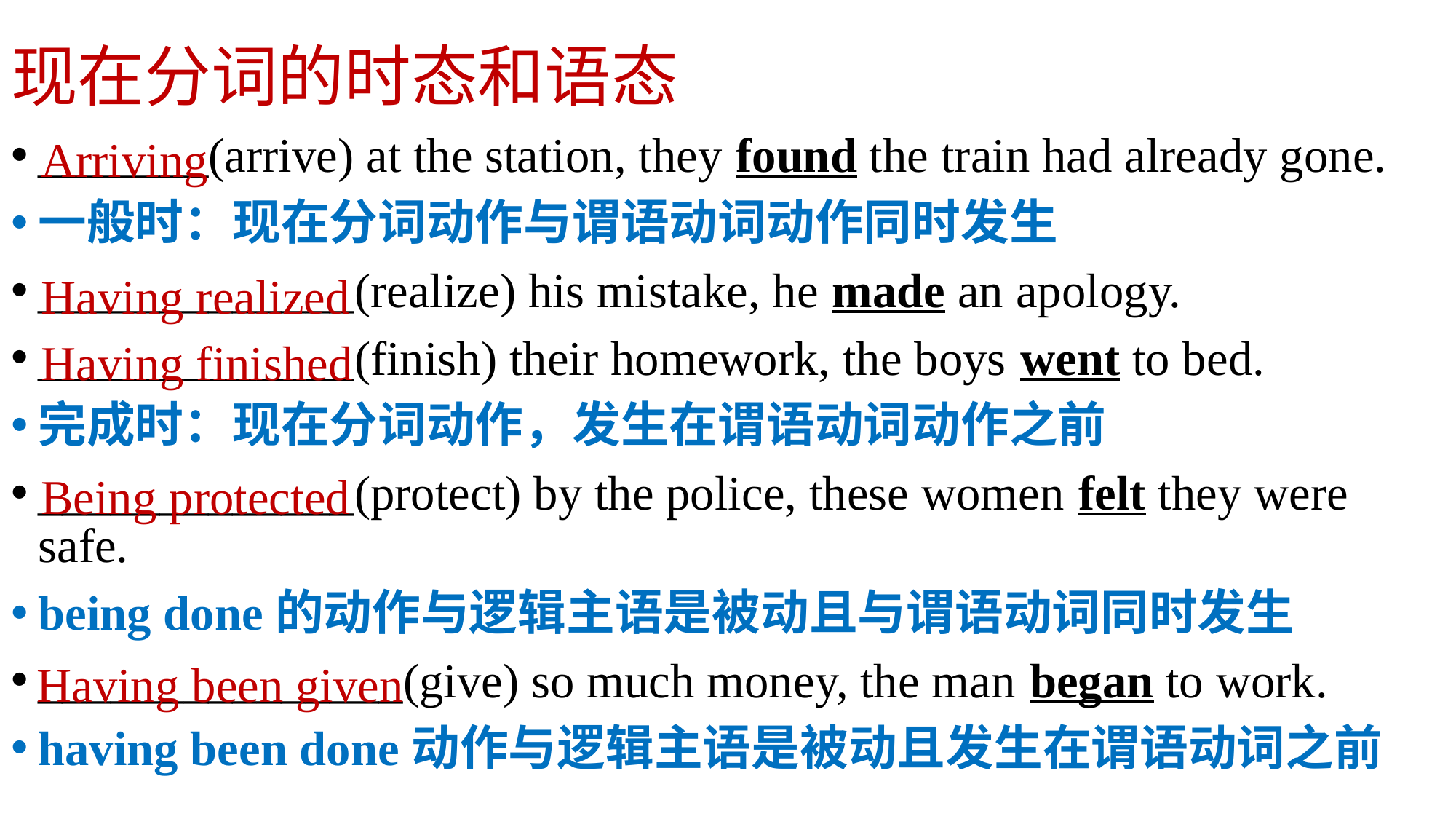

# 现在分词的时态和语态
Arriving
_______(arrive) at the station, they found the train had already gone.
一般时：现在分词动作与谓语动词动作同时发生
_____________(realize) his mistake, he made an apology.
_____________(finish) their homework, the boys went to bed.
完成时：现在分词动作，发生在谓语动词动作之前
_____________(protect) by the police, these women felt they were safe.
being done的动作与逻辑主语是被动且与谓语动词同时发生
_______________(give) so much money, the man began to work.
having been done动作与逻辑主语是被动且发生在谓语动词之前

Having realized
Having finished
Being protected
Having been given